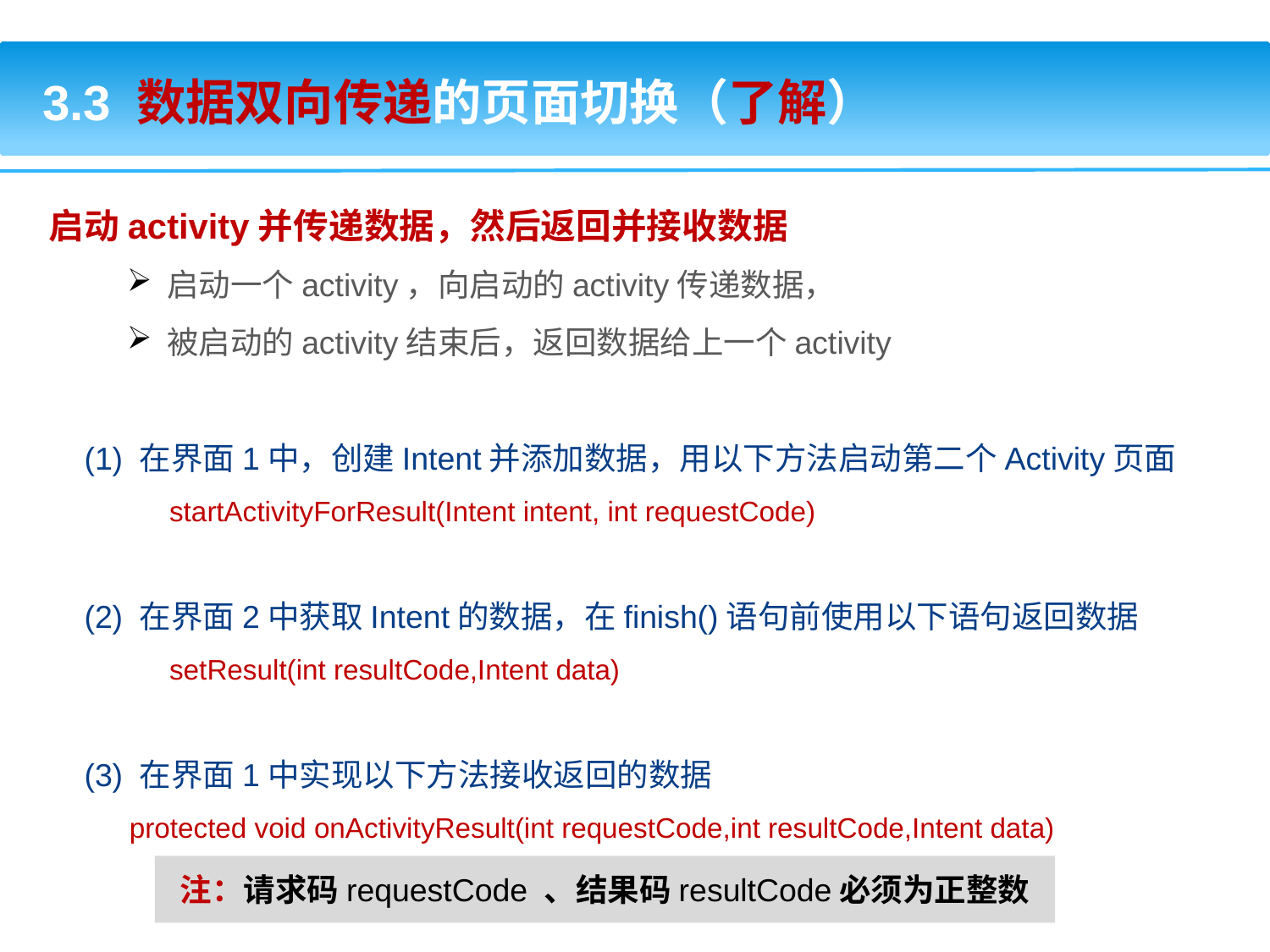

3.3 数据双向传递的页面切换（了解）
启动activity并传递数据，然后返回并接收数据
启动一个activity，向启动的activity传递数据，
被启动的activity结束后，返回数据给上一个activity

(1) 在界面1中，创建Intent并添加数据，用以下方法启动第二个Activity页面
startActivityForResult(Intent intent, int requestCode)

(2) 在界面2中获取Intent的数据，在finish()语句前使用以下语句返回数据
setResult(int resultCode,Intent data)

(3) 在界面1中实现以下方法接收返回的数据
protected void onActivityResult(int requestCode,int resultCode,Intent data)
注：请求码requestCode 、结果码resultCode必须为正整数